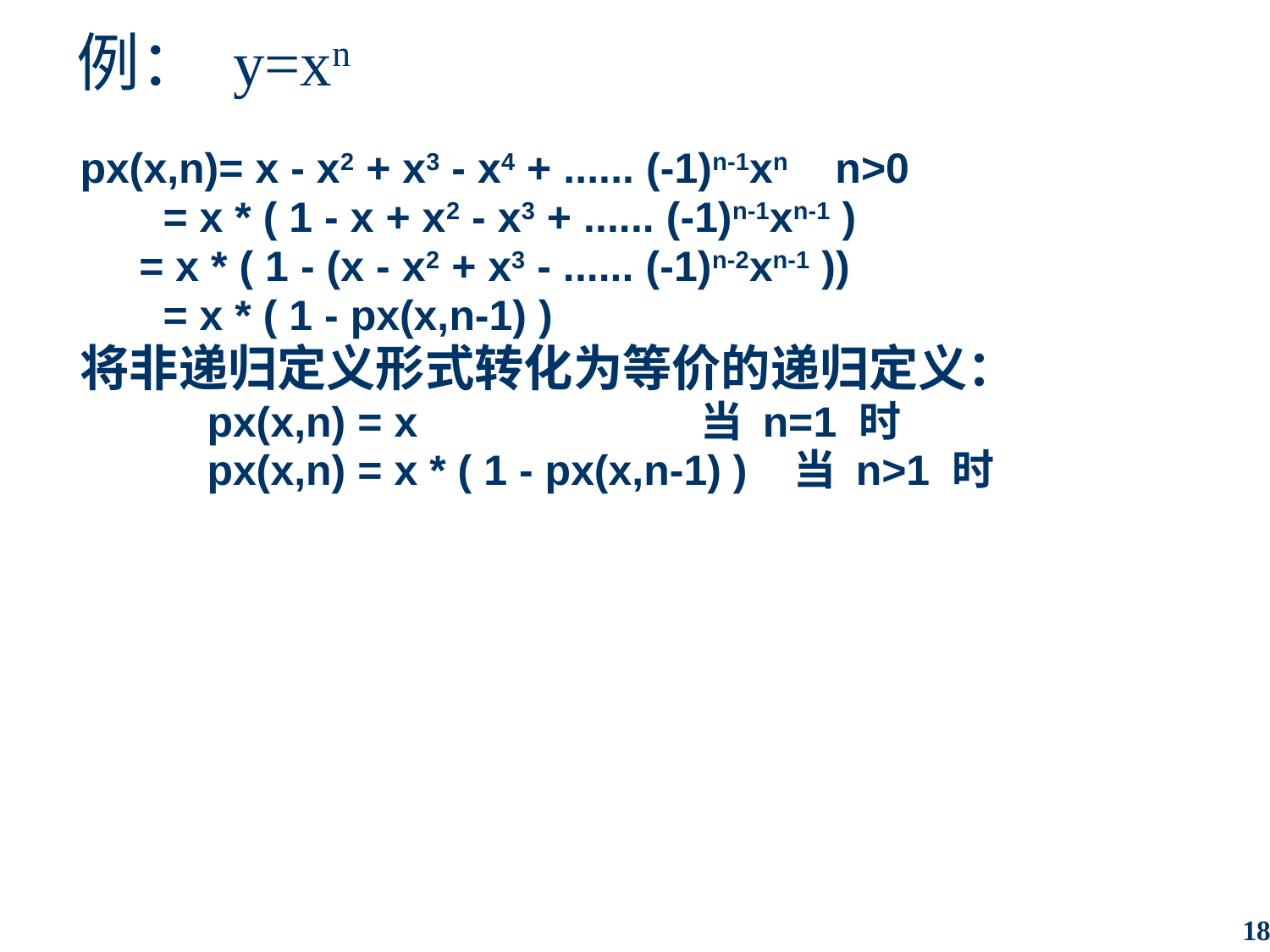

例： y=xn

	px(x,n)= x - x2 + x3 - x4 + ...... (-1)n-1xn    n>0
	       = x * ( 1 - x + x2 - x3 + ...... (-1)n-1xn-1 )
         = x * ( 1 - (x - x2 + x3 - ...... (-1)n-2xn-1 ))
	       = x * ( 1 - px(x,n-1) )
	将非递归定义形式转化为等价的递归定义：
		px(x,n) = x                       当 n=1 时
		px(x,n) = x * ( 1 - px(x,n-1) )   当 n>1 时